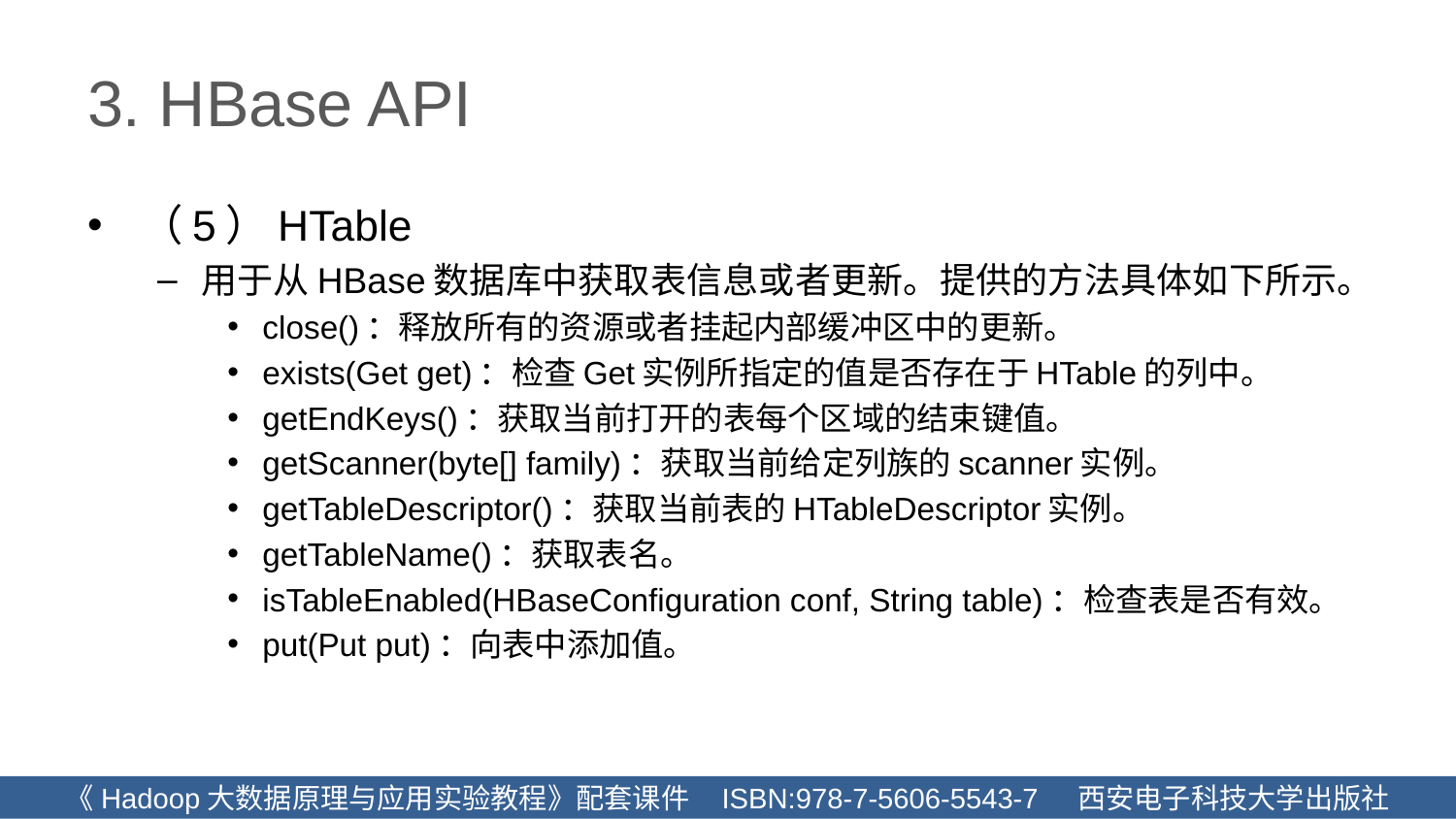

# 3. HBase API
（5）HTable
用于从HBase数据库中获取表信息或者更新。提供的方法具体如下所示。
close()：释放所有的资源或者挂起内部缓冲区中的更新。
exists(Get get)：检查Get实例所指定的值是否存在于HTable的列中。
getEndKeys()：获取当前打开的表每个区域的结束键值。
getScanner(byte[] family)：获取当前给定列族的scanner实例。
getTableDescriptor()：获取当前表的HTableDescriptor实例。
getTableName()：获取表名。
isTableEnabled(HBaseConfiguration conf, String table)：检查表是否有效。
put(Put put)：向表中添加值。